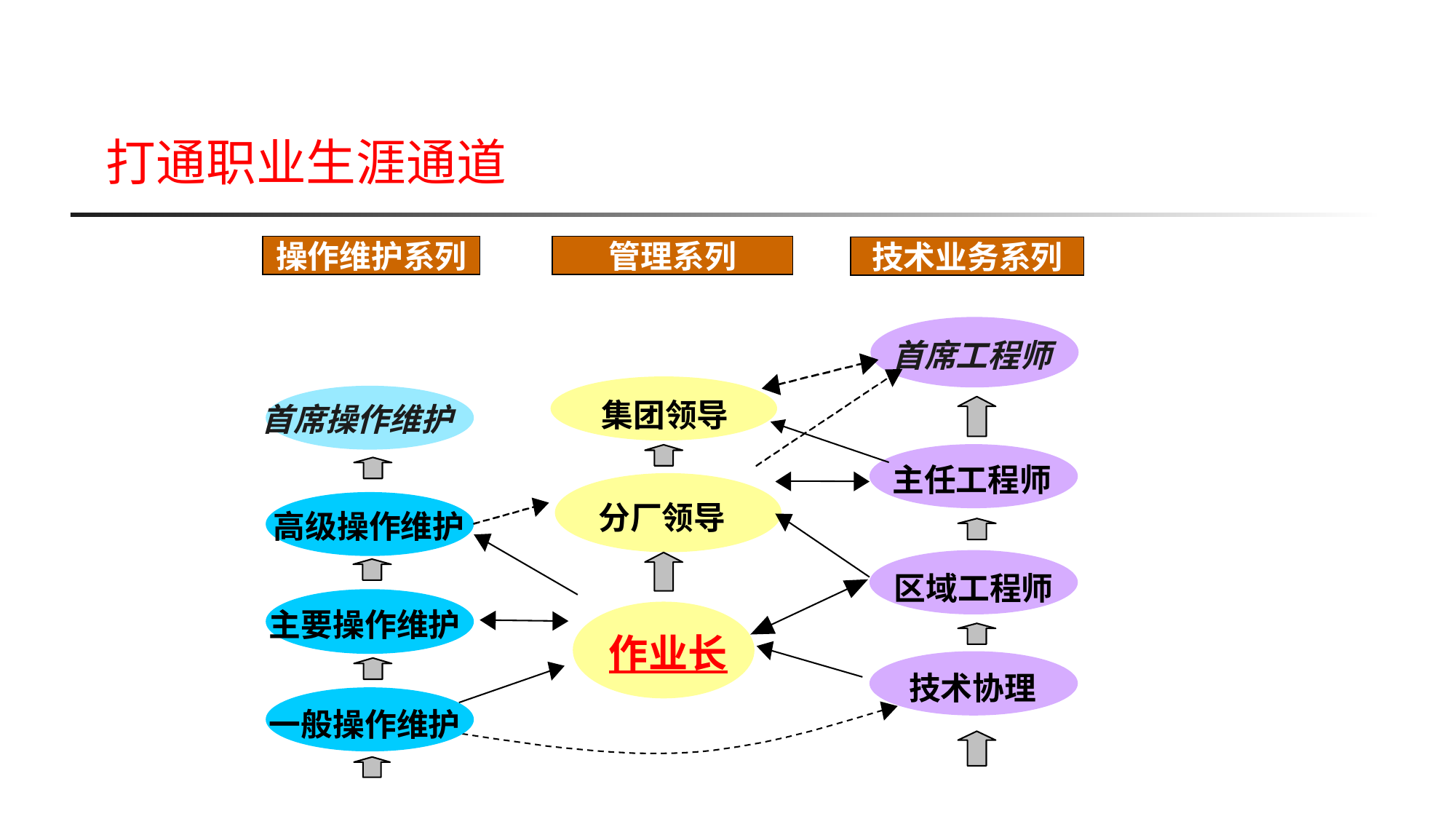

打通职业生涯通道
操作维护系列
管理系列
技术业务系列

首席工程师

    集团领导

首席操作维护

主任工程师

分厂领导
高级操作维护

区域工程师

主要操作维护

作业长

技术协理

一般操作维护